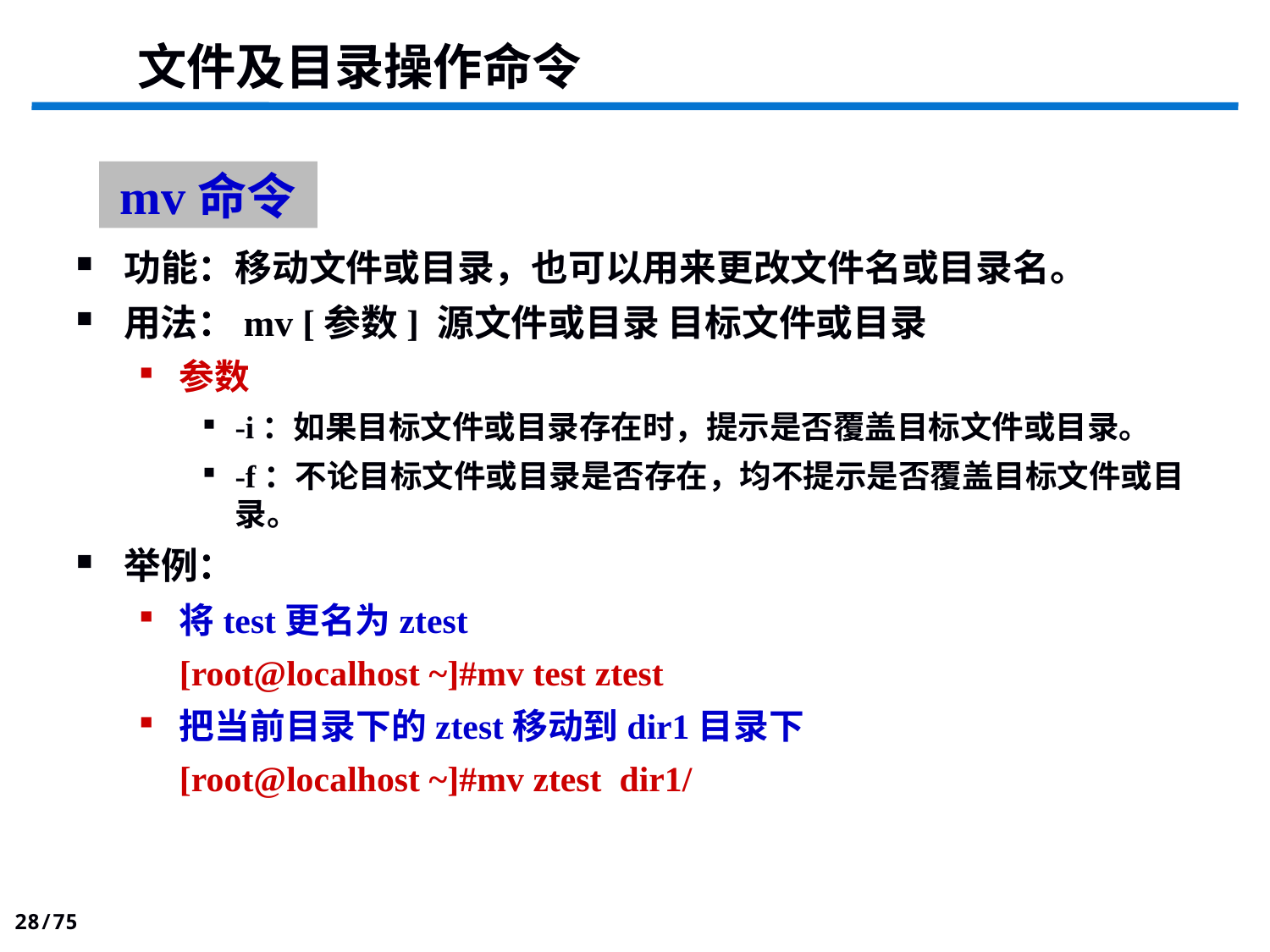

文件及目录操作命令
mv命令
功能：移动文件或目录，也可以用来更改文件名或目录名。
用法：mv [参数] 源文件或目录 目标文件或目录
参数
-i：如果目标文件或目录存在时，提示是否覆盖目标文件或目录。
-f：不论目标文件或目录是否存在，均不提示是否覆盖目标文件或目录。
举例：
将test更名为ztest
	[root@localhost ~]#mv test ztest
把当前目录下的ztest移动到dir1目录下
	[root@localhost ~]#mv ztest  dir1/